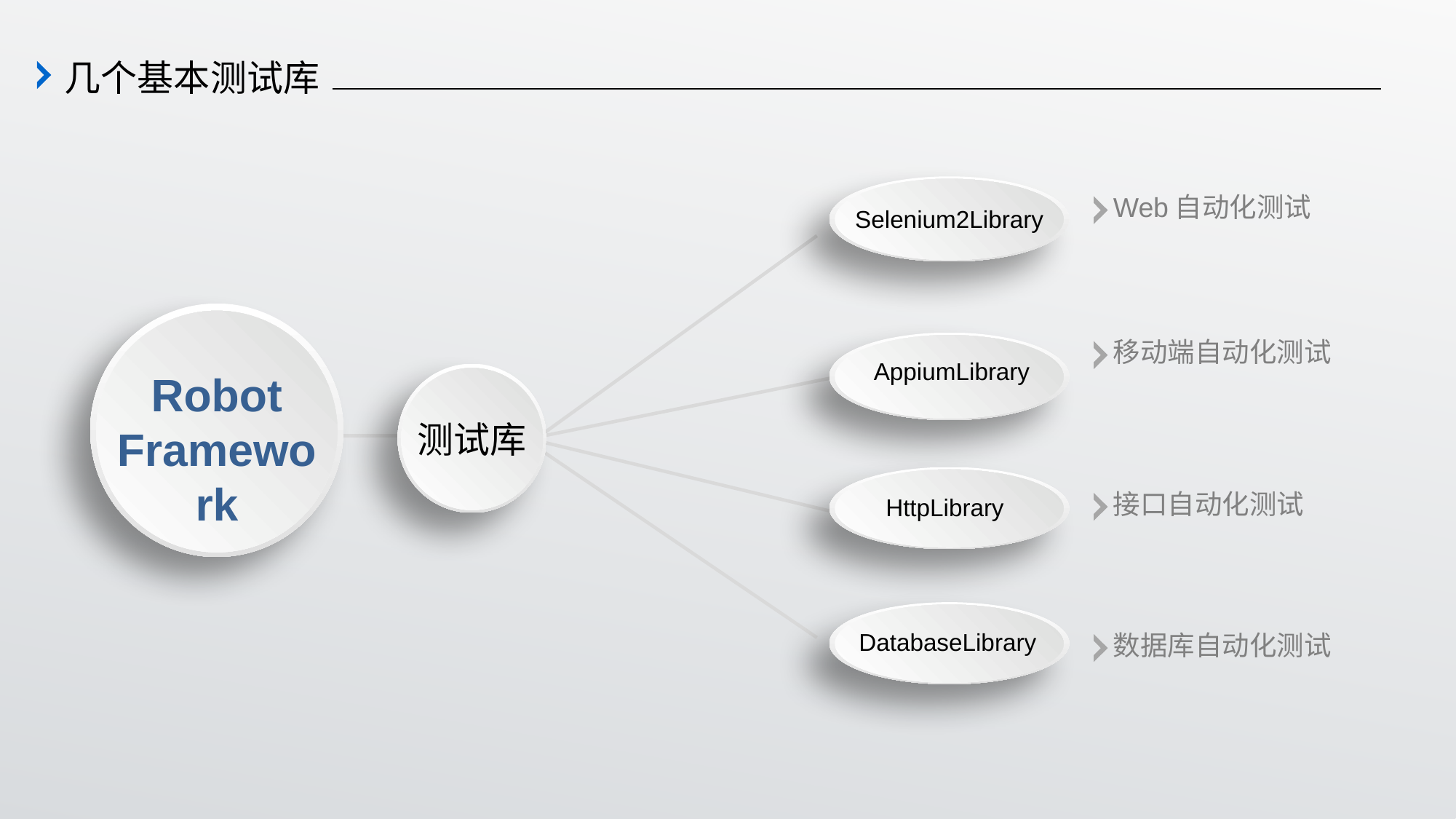

几个基本测试库

Web自动化测试

Selenium2Library

移动端自动化测试

AppiumLibrary
Robot Framework

测试库

接口自动化测试

HttpLibrary

DatabaseLibrary
数据库自动化测试